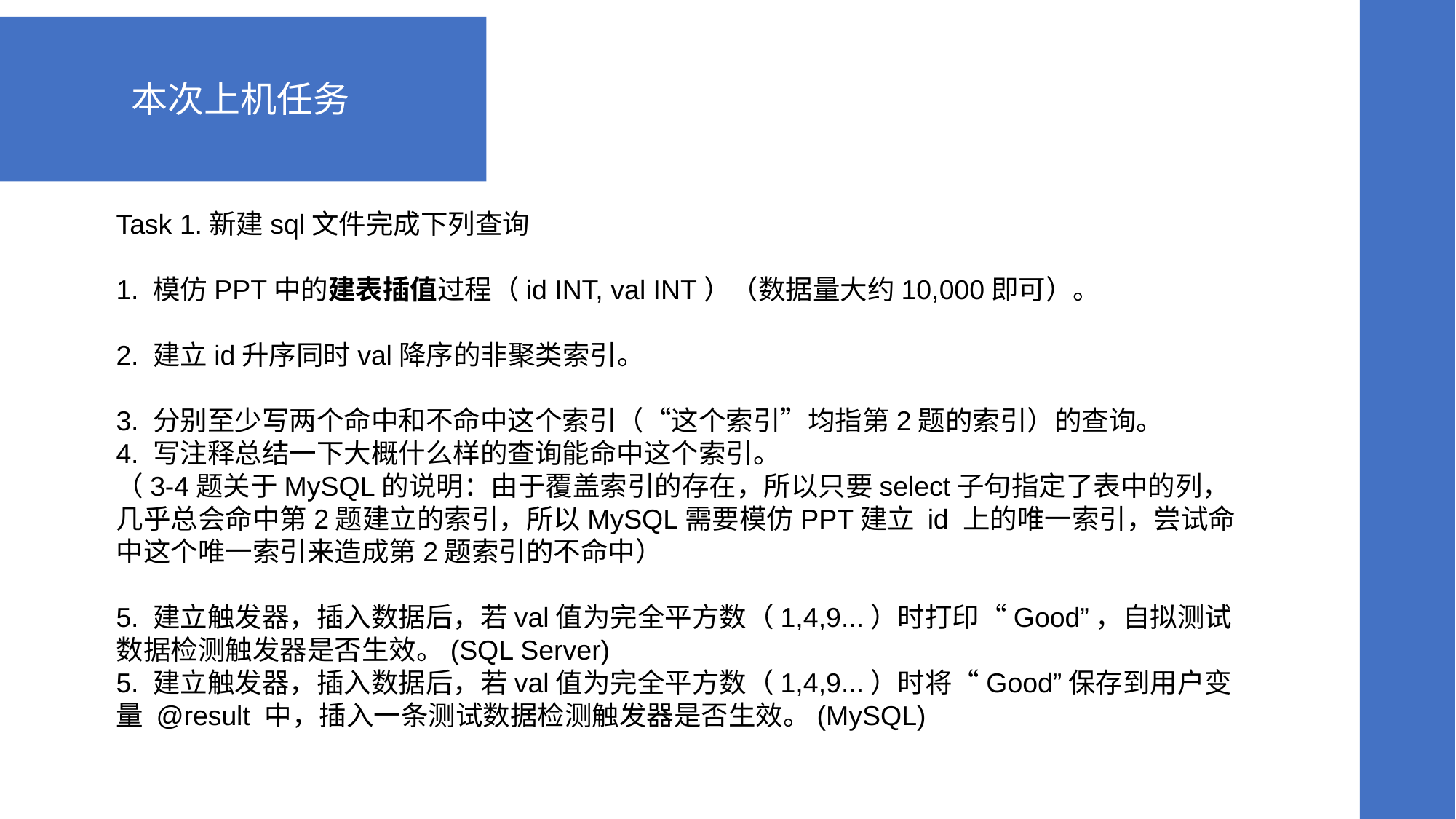

本次上机任务
Task 1.新建sql文件完成下列查询

1. 模仿PPT中的建表插值过程（id INT, val INT）（数据量大约10,000即可）。

2. 建立id升序同时val降序的非聚类索引。

3. 分别至少写两个命中和不命中这个索引（“这个索引”均指第2题的索引）的查询。
4. 写注释总结一下大概什么样的查询能命中这个索引。
（3-4题关于MySQL的说明：由于覆盖索引的存在，所以只要select子句指定了表中的列，几乎总会命中第2题建立的索引，所以MySQL需要模仿PPT建立 id 上的唯一索引，尝试命中这个唯一索引来造成第2题索引的不命中）

5. 建立触发器，插入数据后，若val值为完全平方数（1,4,9...）时打印“Good”，自拟测试数据检测触发器是否生效。(SQL Server)
5. 建立触发器，插入数据后，若val值为完全平方数（1,4,9...）时将“Good”保存到用户变量 @result 中，插入一条测试数据检测触发器是否生效。(MySQL)